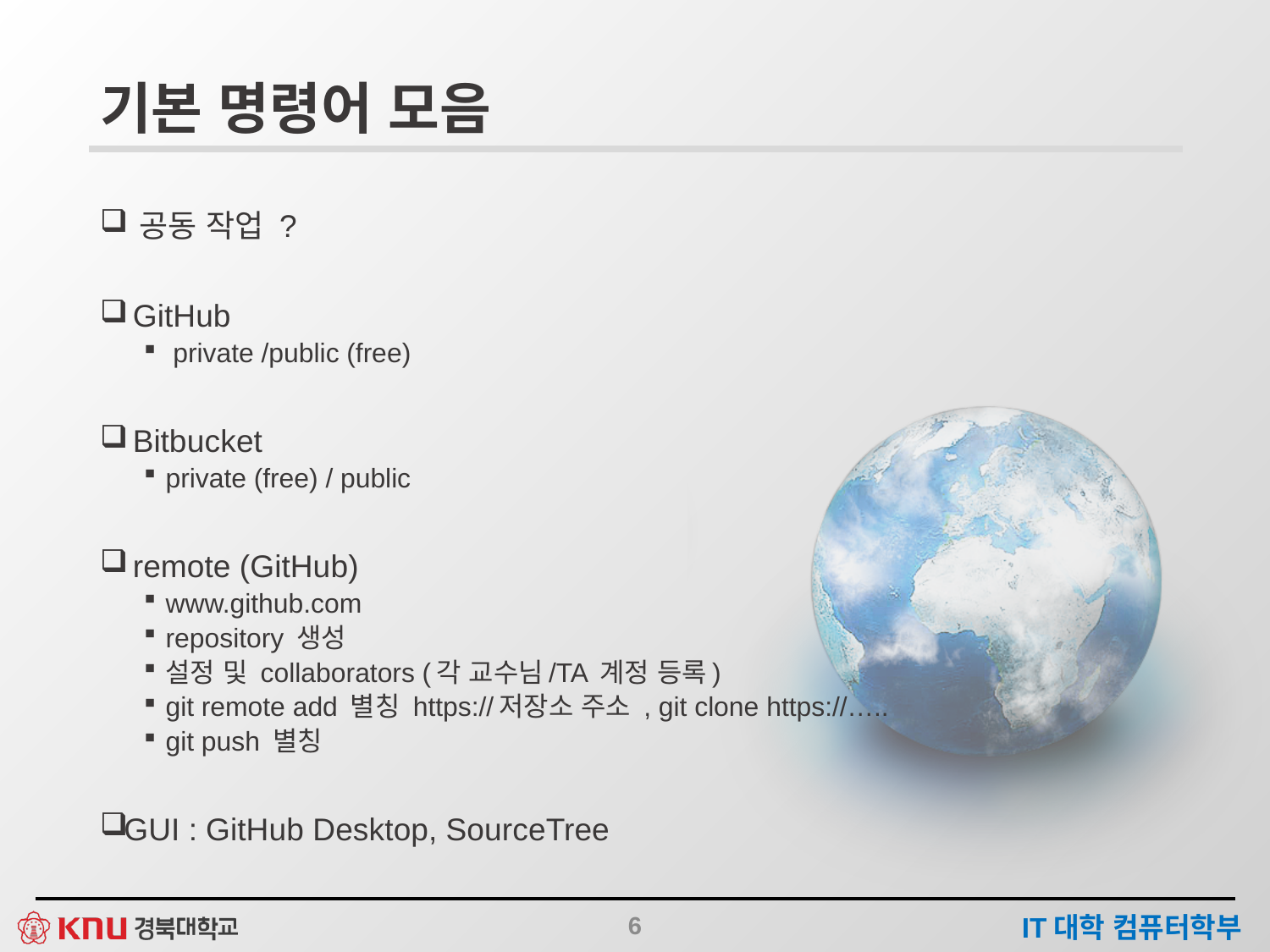

# 기본 명령어 모음
 공동 작업 ?

 GitHub
 private /public (free)

 Bitbucket
private (free) / public

 remote (GitHub)
www.github.com
repository 생성
설정 및 collaborators (각 교수님/TA 계정 등록)
git remote add 별칭 https://저장소 주소 , git clone https://…..
git push 별칭

GUI : GitHub Desktop, SourceTree
6